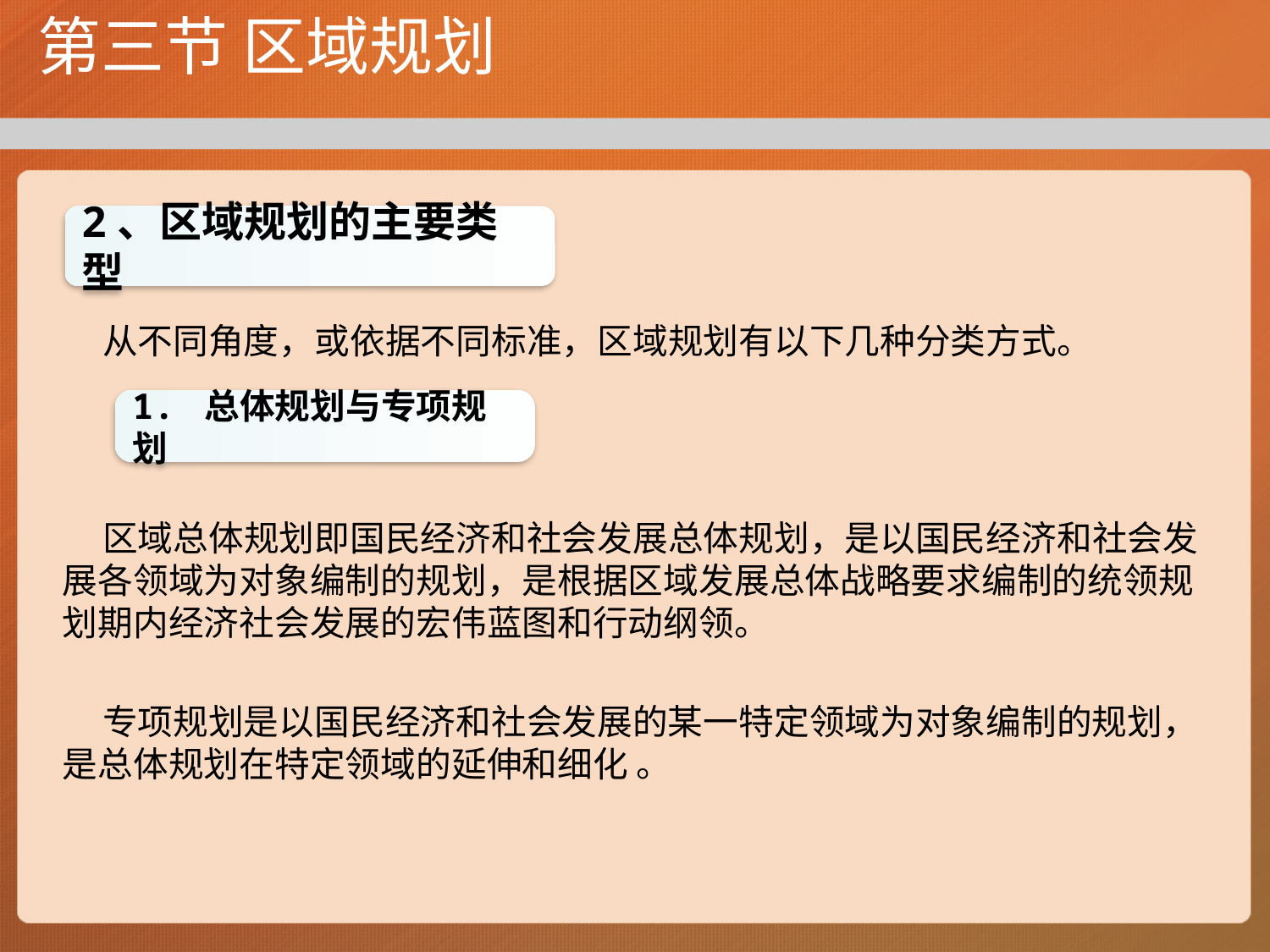

# 第三节 区域规划

2、区域规划的主要类型
    从不同角度，或依据不同标准，区域规划有以下几种分类方式。

    区域总体规划即国民经济和社会发展总体规划，是以国民经济和社会发展各领域为对象编制的规划，是根据区域发展总体战略要求编制的统领规划期内经济社会发展的宏伟蓝图和行动纲领。

    专项规划是以国民经济和社会发展的某一特定领域为对象编制的规划，是总体规划在特定领域的延伸和细化 。

1. 总体规划与专项规划